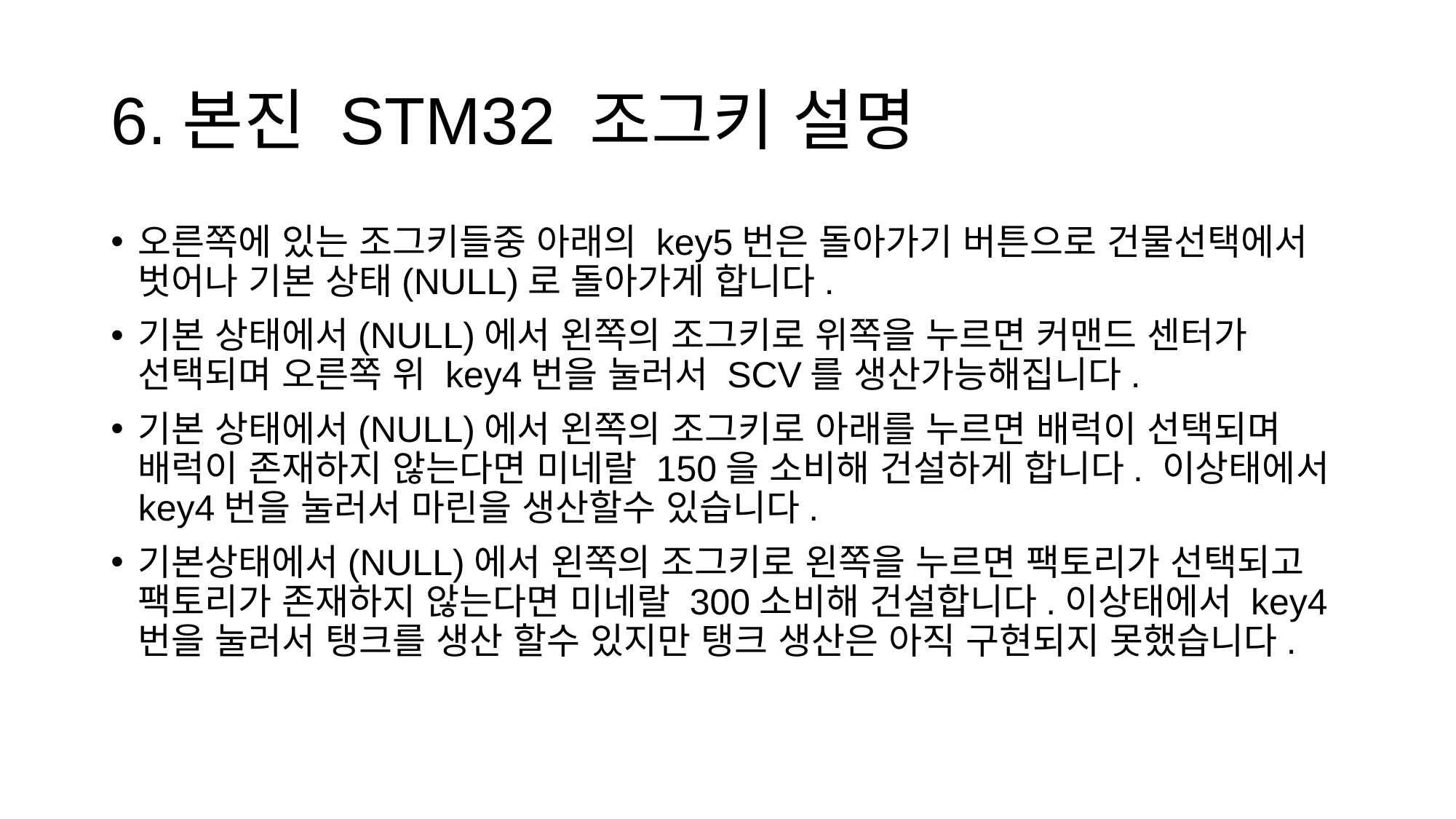

# 6.본진 STM32 조그키 설명
오른쪽에 있는 조그키들중 아래의 key5번은 돌아가기 버튼으로 건물선택에서 벗어나 기본 상태(NULL)로 돌아가게 합니다.
기본 상태에서(NULL)에서 왼쪽의 조그키로 위쪽을 누르면 커맨드 센터가 선택되며 오른쪽 위 key4번을 눌러서 SCV를 생산가능해집니다.
기본 상태에서(NULL)에서 왼쪽의 조그키로 아래를 누르면 배럭이 선택되며 배럭이 존재하지 않는다면 미네랄 150을 소비해 건설하게 합니다. 이상태에서 key4번을 눌러서 마린을 생산할수 있습니다.
기본상태에서(NULL)에서 왼쪽의 조그키로 왼쪽을 누르면 팩토리가 선택되고 팩토리가 존재하지 않는다면 미네랄 300소비해 건설합니다.이상태에서 key4번을 눌러서 탱크를 생산 할수 있지만 탱크 생산은 아직 구현되지 못했습니다.